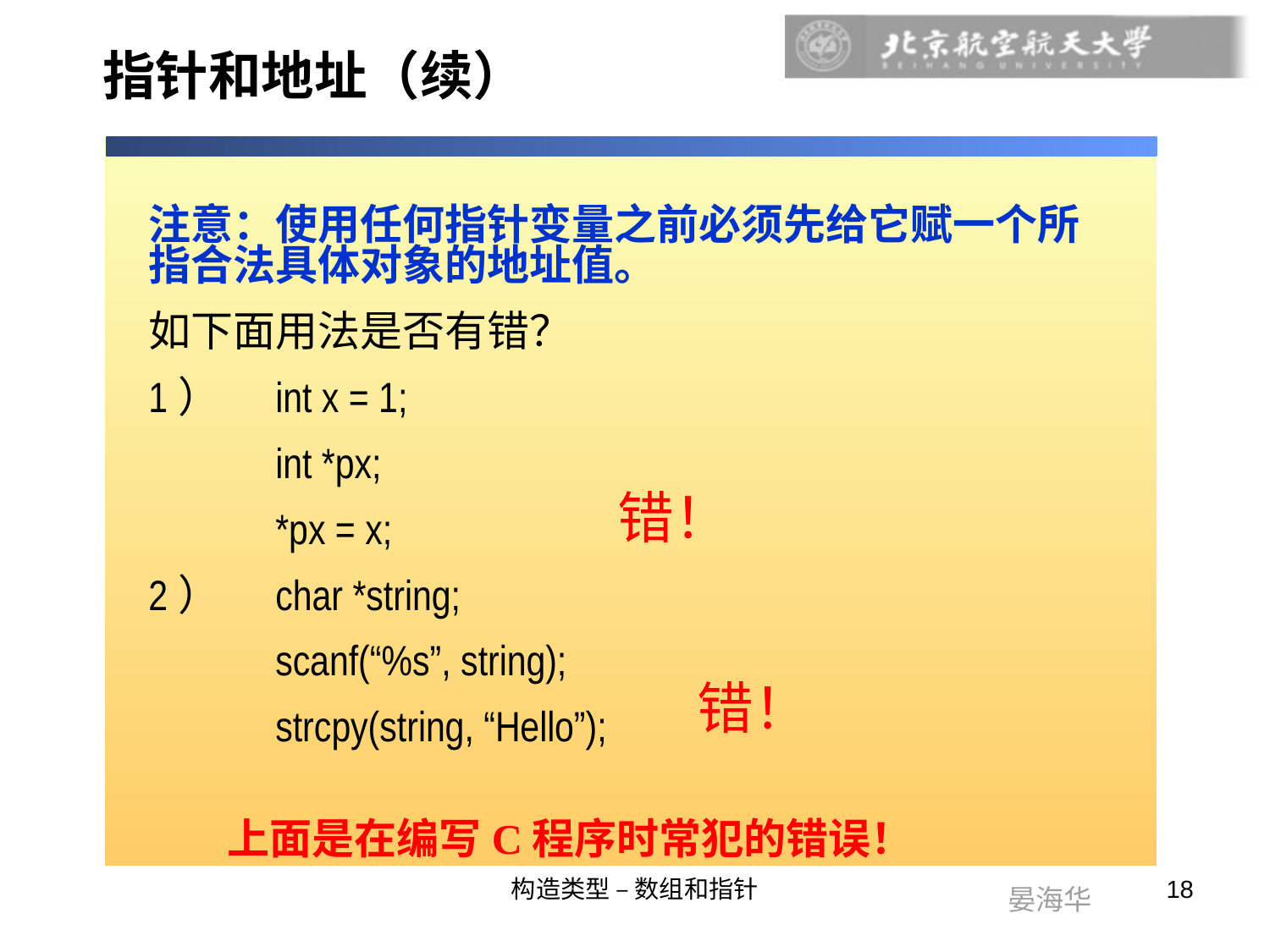

# 指针和地址（续）
注意：使用任何指针变量之前必须先给它赋一个所指合法具体对象的地址值。
如下面用法是否有错？
1）	int x = 1;
	int *px;
	*px = x;
2）	char *string;
	scanf(“%s”, string);
	strcpy(string, “Hello”);

错！
错！
上面是在编写C程序时常犯的错误！
构造类型 – 数组和指针
18